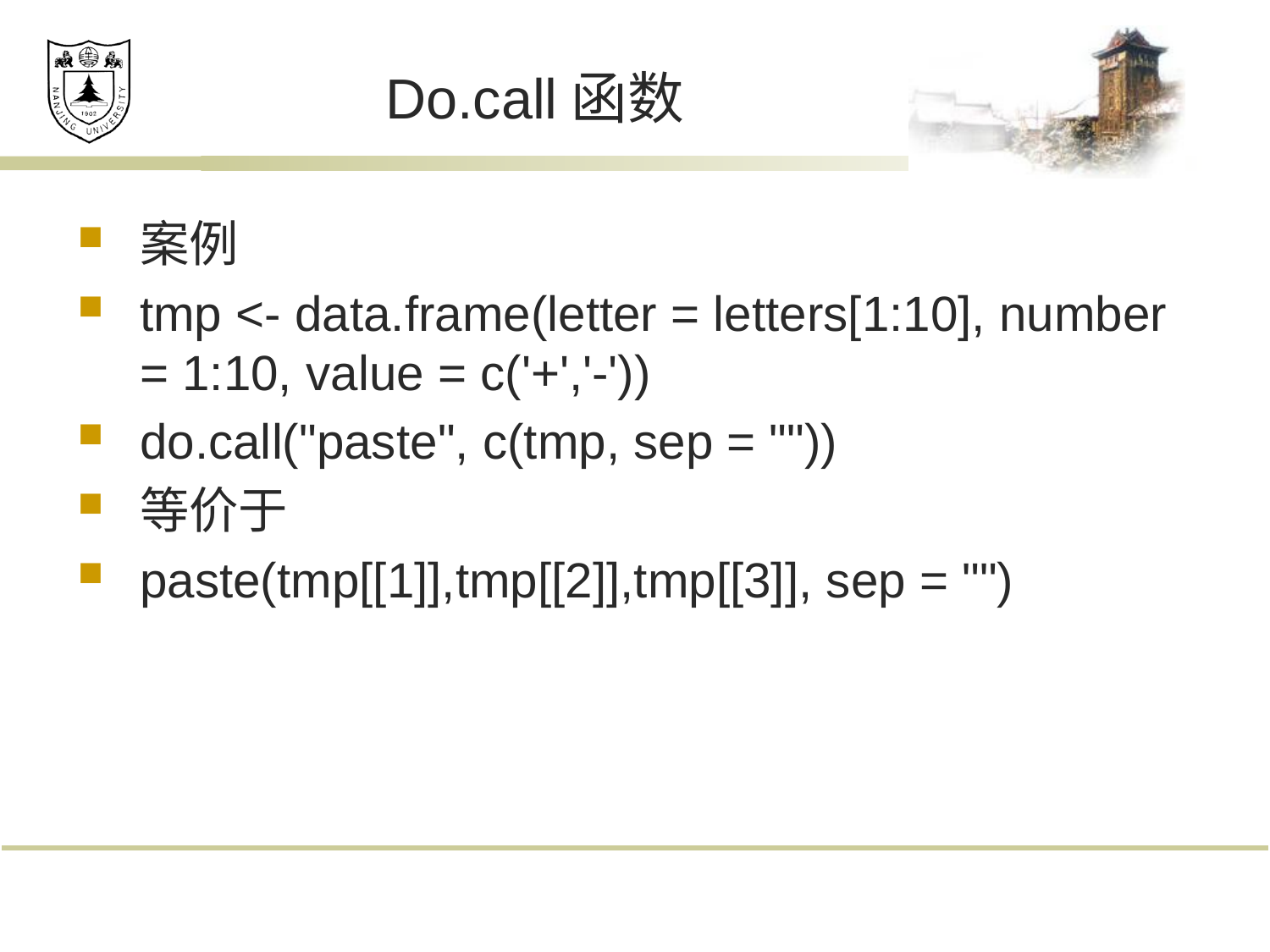

# Do.call函数
案例
tmp <- data.frame(letter = letters[1:10], number = 1:10, value = c('+','-'))
do.call("paste", c(tmp, sep = ""))
等价于
paste(tmp[[1]],tmp[[2]],tmp[[3]], sep = "")